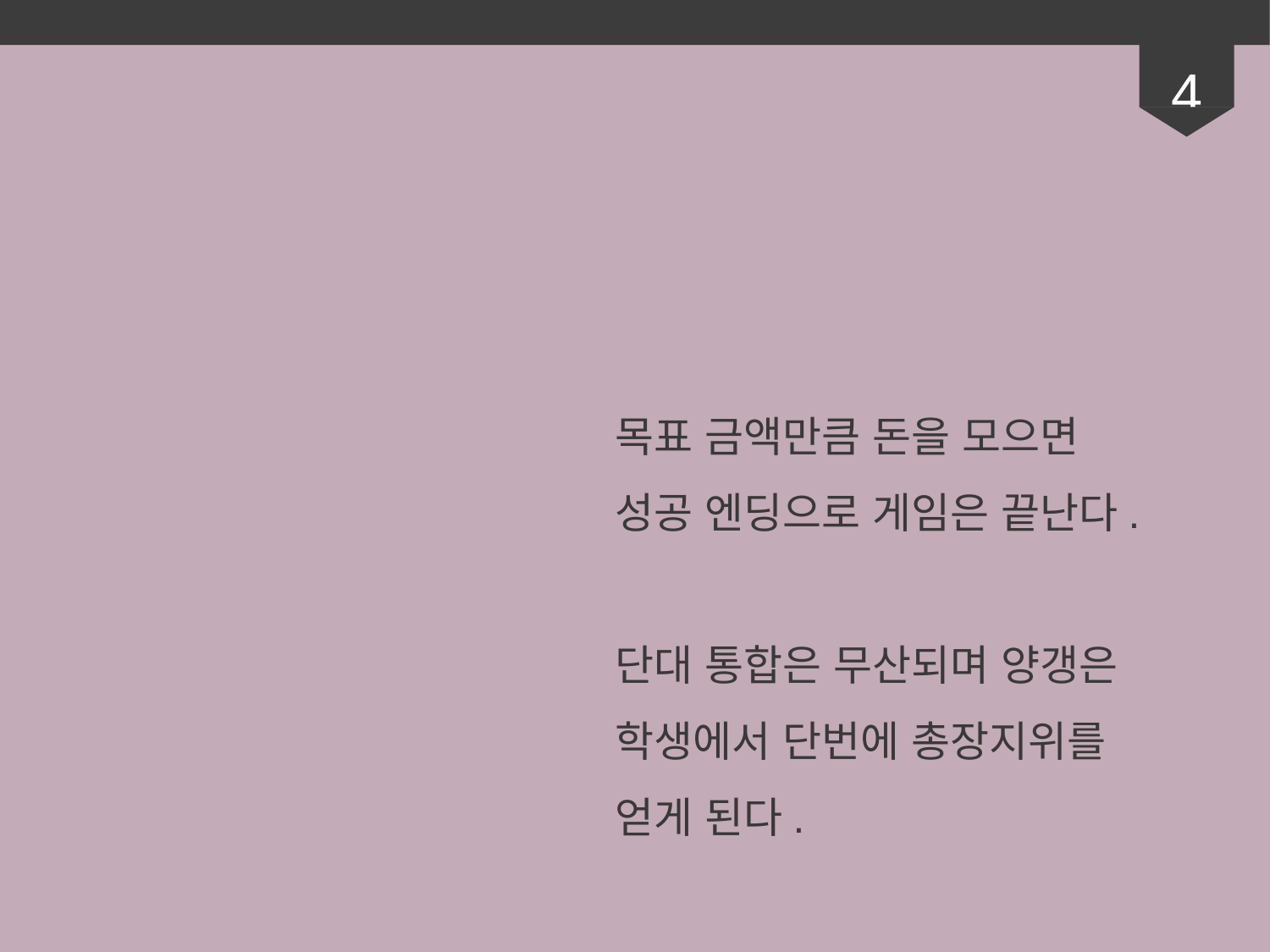

4

ENDING_성공
목표 금액만큼 돈을 모으면
성공 엔딩으로 게임은 끝난다.

단대 통합은 무산되며 양갱은 학생에서 단번에 총장지위를 얻게 된다.